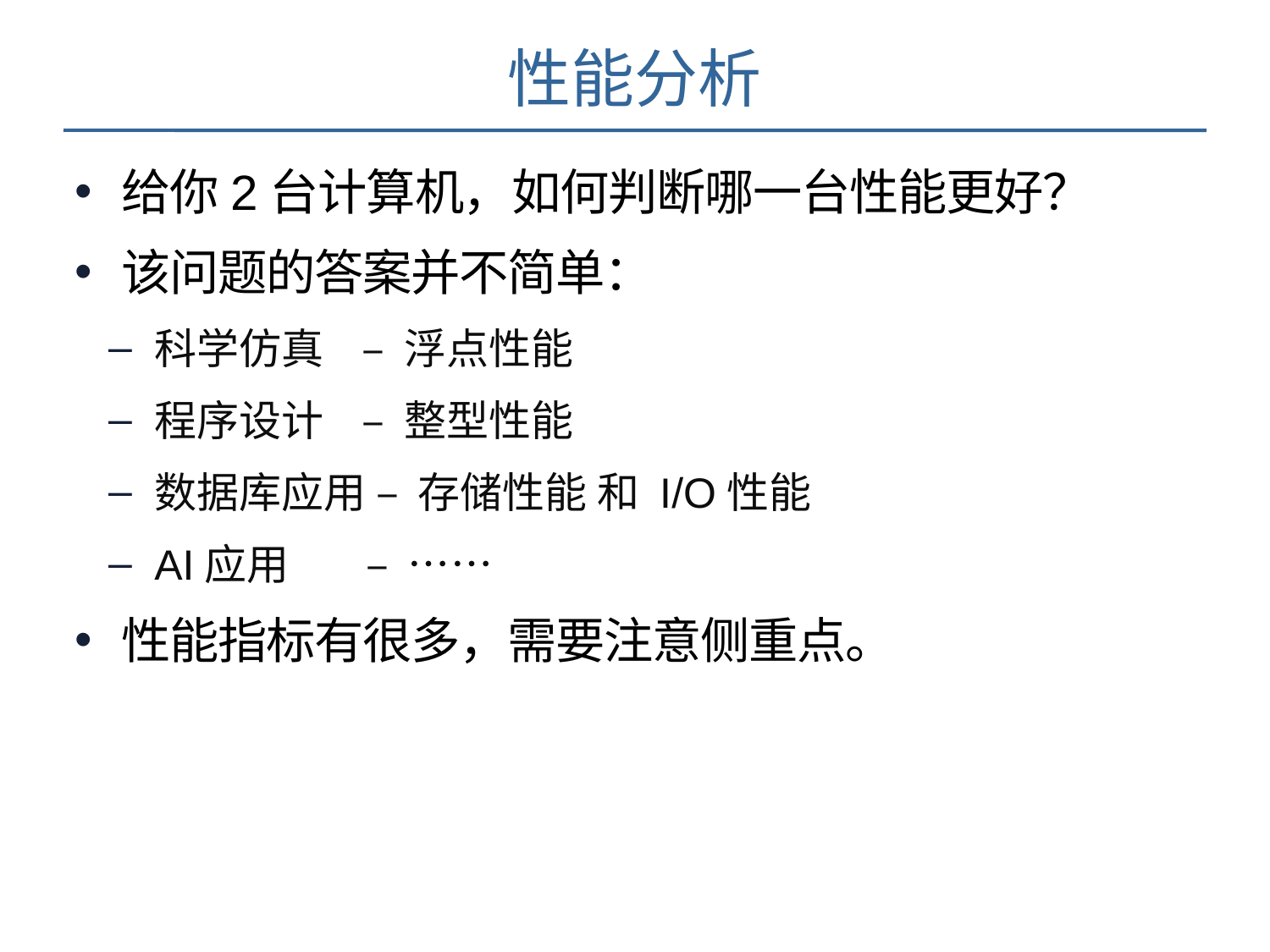

# 性能分析
给你2台计算机，如何判断哪一台性能更好？
该问题的答案并不简单：
科学仿真    –  浮点性能
程序设计    –  整型性能
数据库应用 –  存储性能 和 I/O性能
AI应用        –  ……
性能指标有很多，需要注意侧重点。